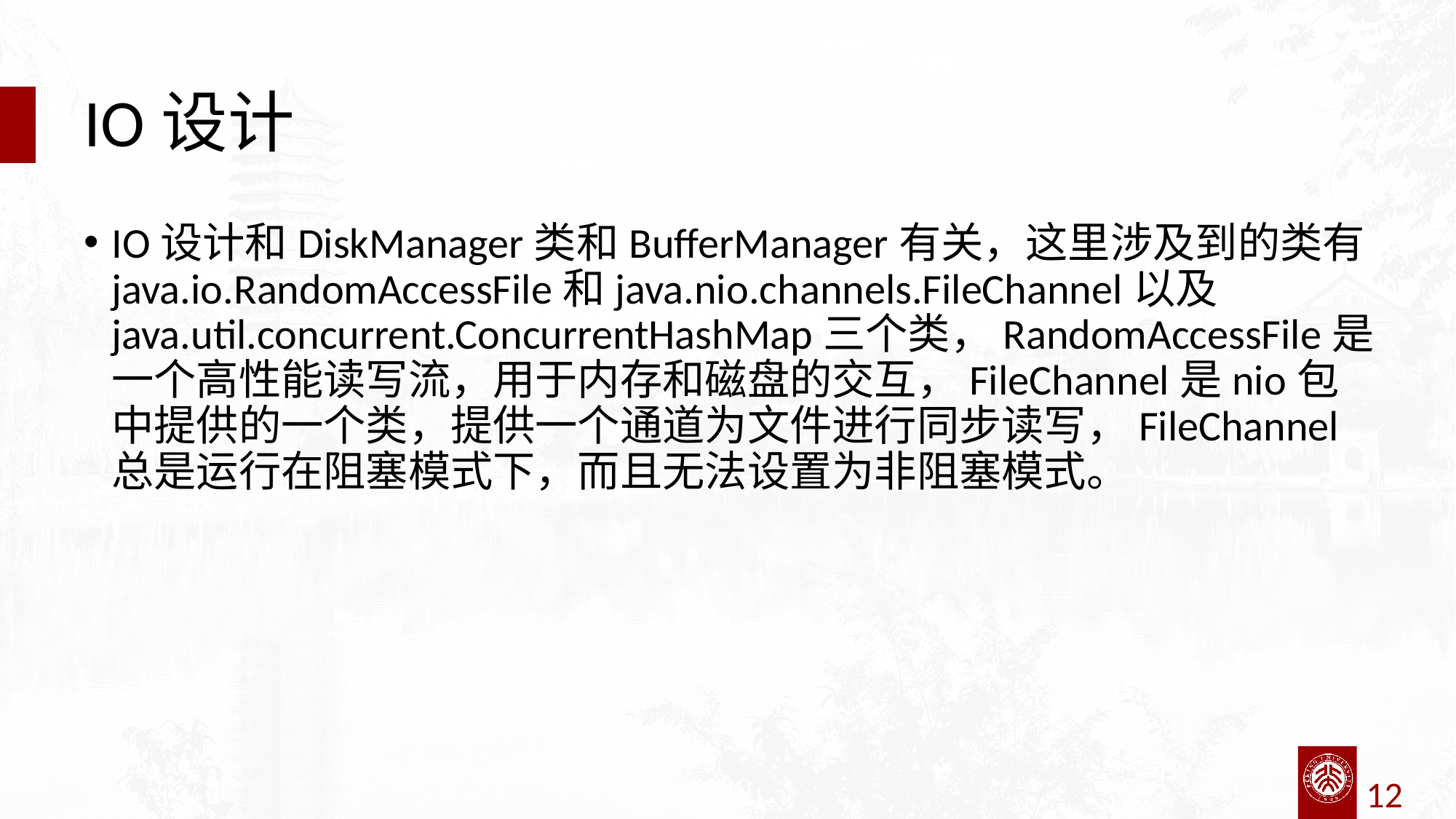

# IO设计
IO设计和DiskManager类和BufferManager有关，这里涉及到的类有java.io.RandomAccessFile和java.nio.channels.FileChannel以及java.util.concurrent.ConcurrentHashMap三个类，RandomAccessFile是一个高性能读写流，用于内存和磁盘的交互，FileChannel是nio包中提供的一个类，提供一个通道为文件进行同步读写，FileChannel总是运行在阻塞模式下，而且无法设置为非阻塞模式。
12